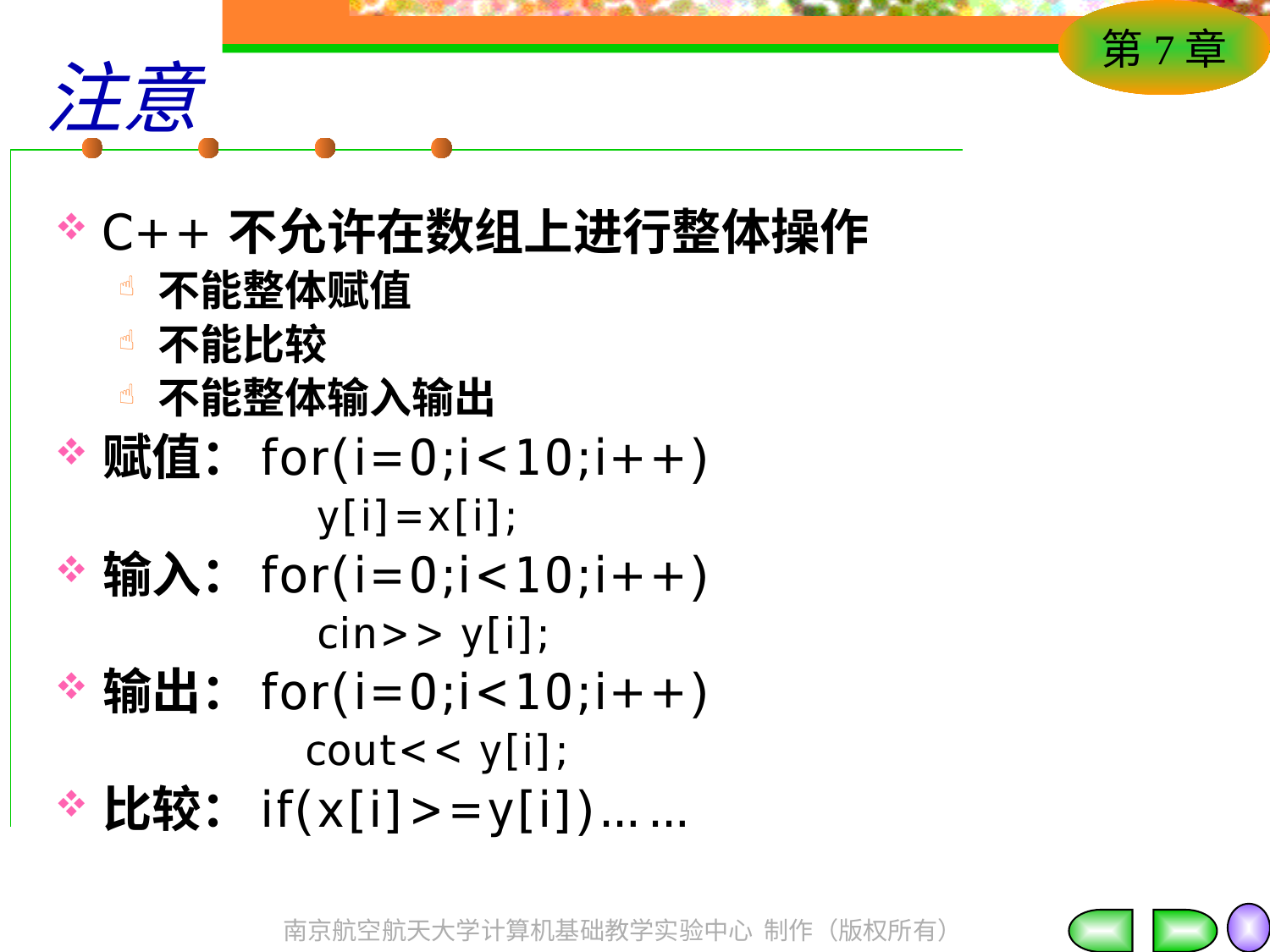

# 注意
C++不允许在数组上进行整体操作
不能整体赋值
不能比较
不能整体输入输出
赋值：for(i=0;i<10;i++)
                y[i]=x[i];
输入：for(i=0;i<10;i++)
                cin>> y[i];
输出：for(i=0;i<10;i++)
               cout<< y[i];
比较：if(x[i]>=y[i])……